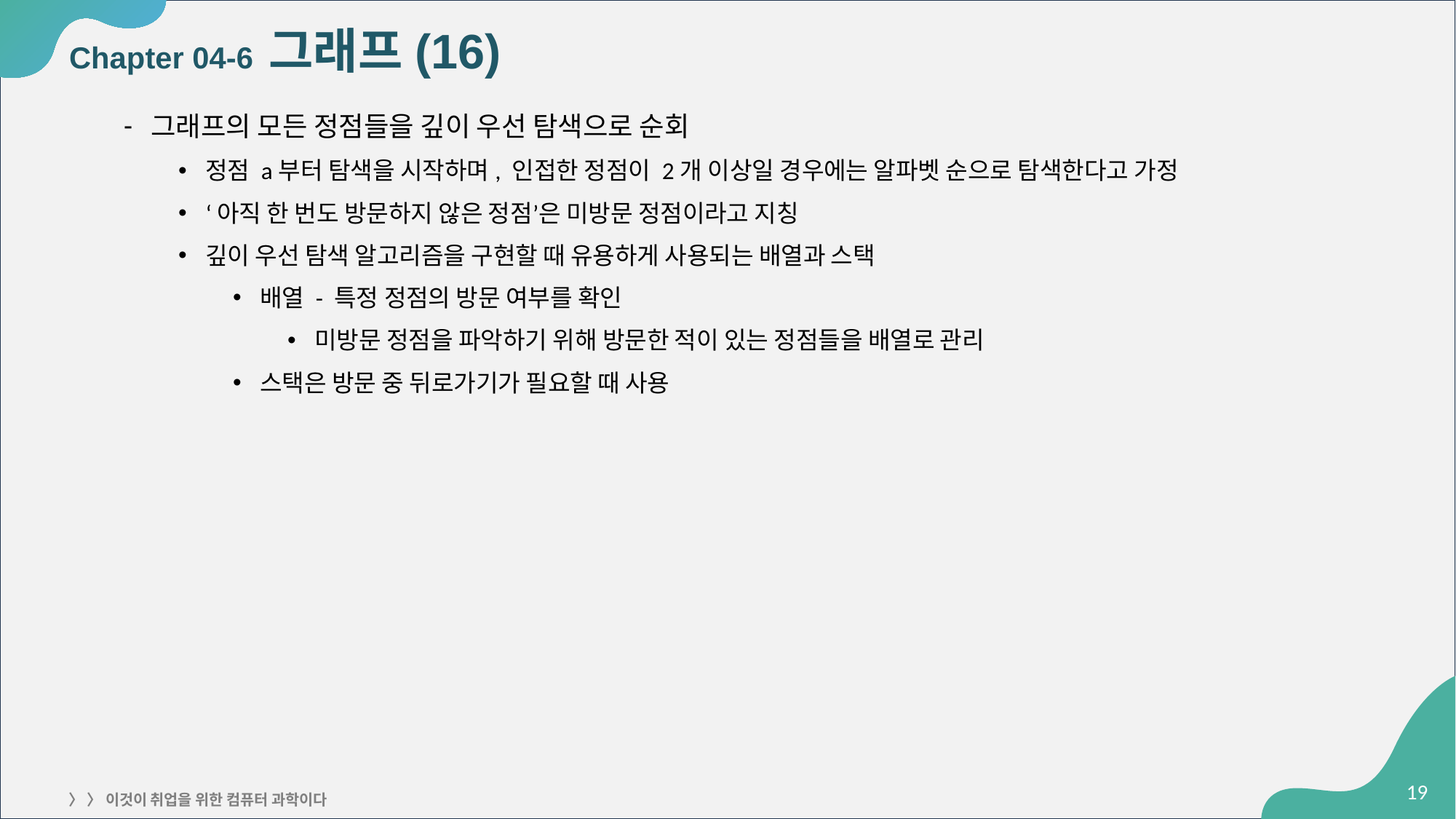

# Chapter 04-6 그래프(16)
그래프의 모든 정점들을 깊이 우선 탐색으로 순회
정점 a부터 탐색을 시작하며, 인접한 정점이 2개 이상일 경우에는 알파벳 순으로 탐색한다고 가정
‘아직 한 번도 방문하지 않은 정점’은 미방문 정점이라고 지칭
깊이 우선 탐색 알고리즘을 구현할 때 유용하게 사용되는 배열과 스택
배열 - 특정 정점의 방문 여부를 확인
미방문 정점을 파악하기 위해 방문한 적이 있는 정점들을 배열로 관리
스택은 방문 중 뒤로가기가 필요할 때 사용
19
〉 〉 이것이 취업을 위한 컴퓨터 과학이다